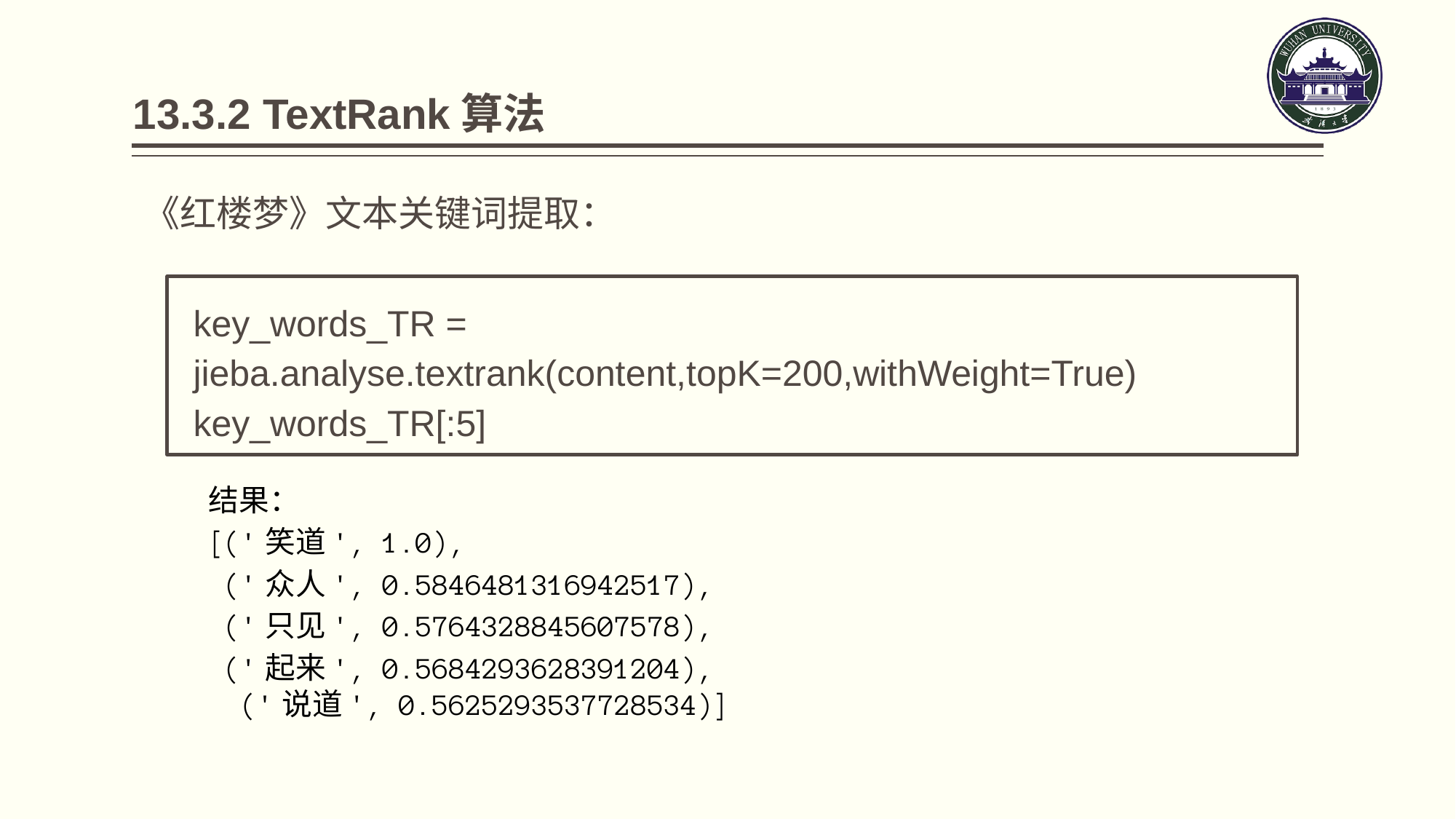

13.3.2 TextRank算法
《红楼梦》文本关键词提取：

key_words_TR = jieba.analyse.textrank(content,topK=200,withWeight=True)
key_words_TR[:5]
结果：
[('笑道', 1.0),
 ('众人', 0.5846481316942517),
 ('只见', 0.5764328845607578),
 ('起来', 0.5684293628391204),
  ('说道', 0.5625293537728534)]